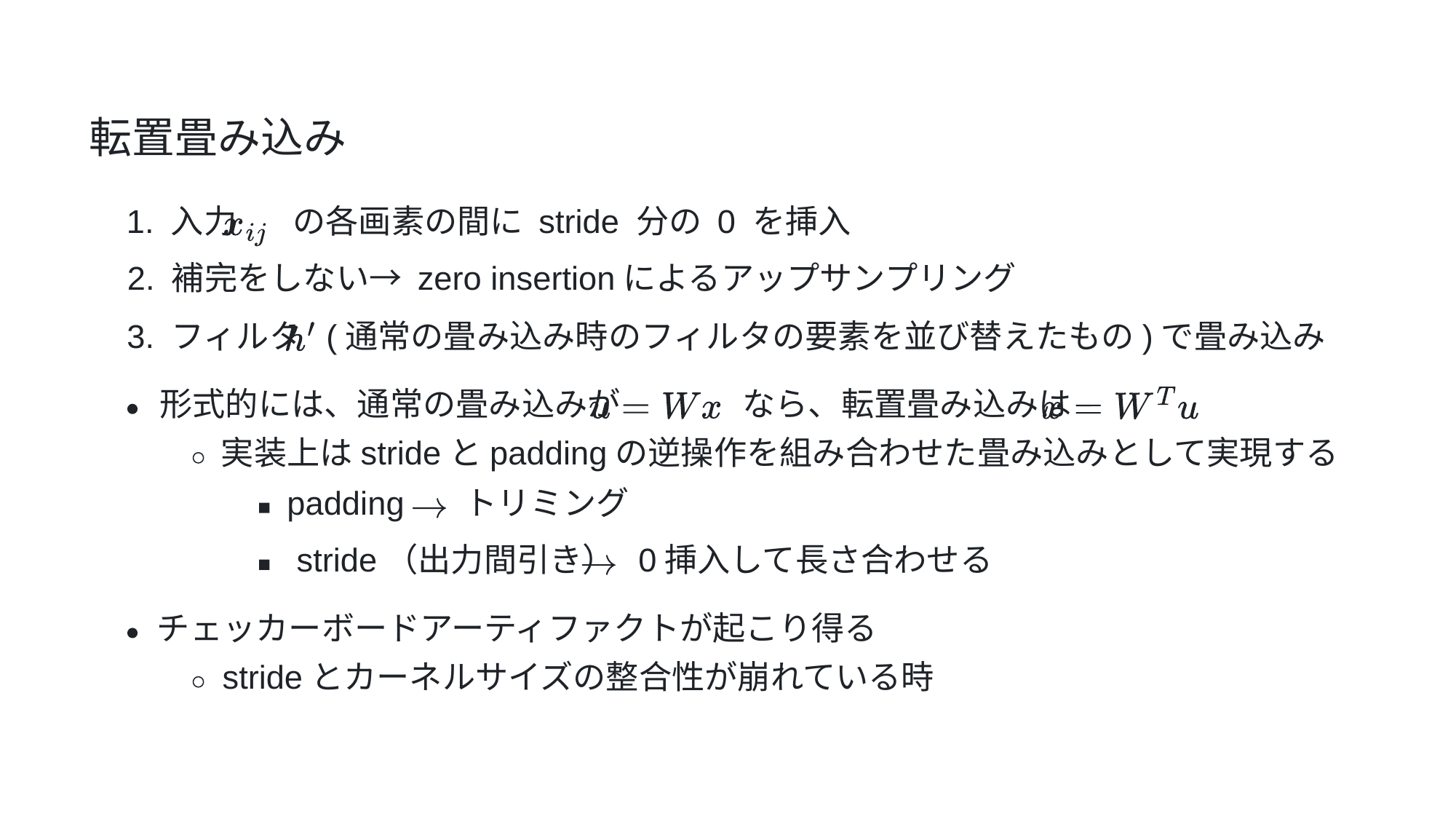

転置畳み込み
1. ⼊⼒
 の各画素の間に stride 分の 0 を挿⼊

2. 補完をしない→ zero insertionによるアップサンプリング
3. フィルタ
 (通常の畳み込み時のフィルタの要素を並び替えたもの)で畳み込み

形式的には、通常の畳み込みが
 なら、転置畳み込みは

実装上はstrideとpaddingの逆操作を組み合わせた畳み込みとして実現する

padding
 トリミング

stride（出⼒間引き）  0挿⼊して⻑さ合わせる

チェッカーボードアーティファクトが起こり得る

strideとカーネルサイズの整合性が崩れている時

36